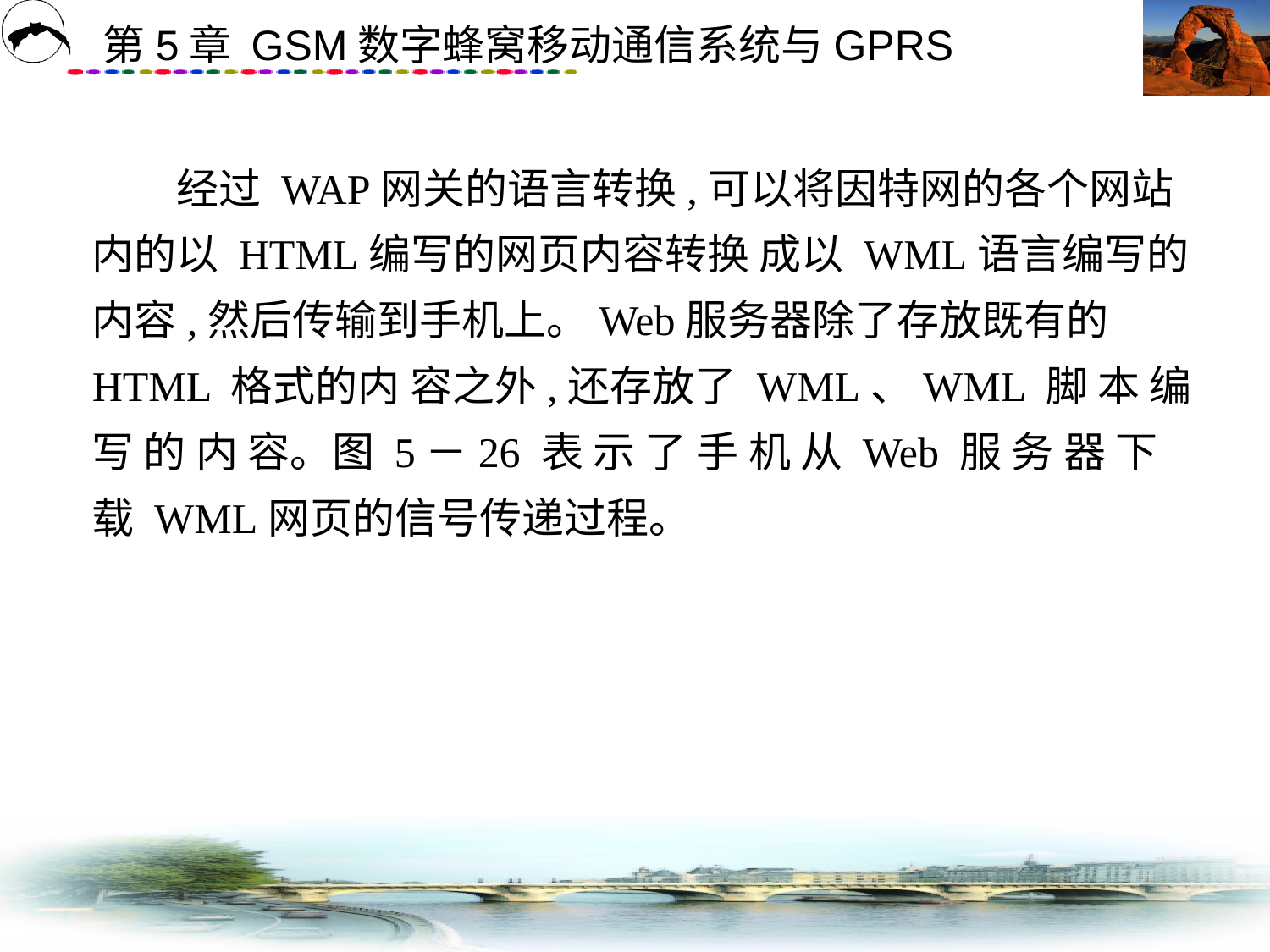

# 经过 WAP网关的语言转换,可以将因特网的各个网站内的以 HTML编写的网页内容转换 成以 WML语言编写的内容,然后传输到手机上。Web服务器除了存放既有的HTML 格式的内 容之外,还存放了 WML、WML 脚 本 编 写 的 内 容。图 5－26 表 示 了 手 机 从 Web 服 务 器 下 载 WML网页的信号传递过程。